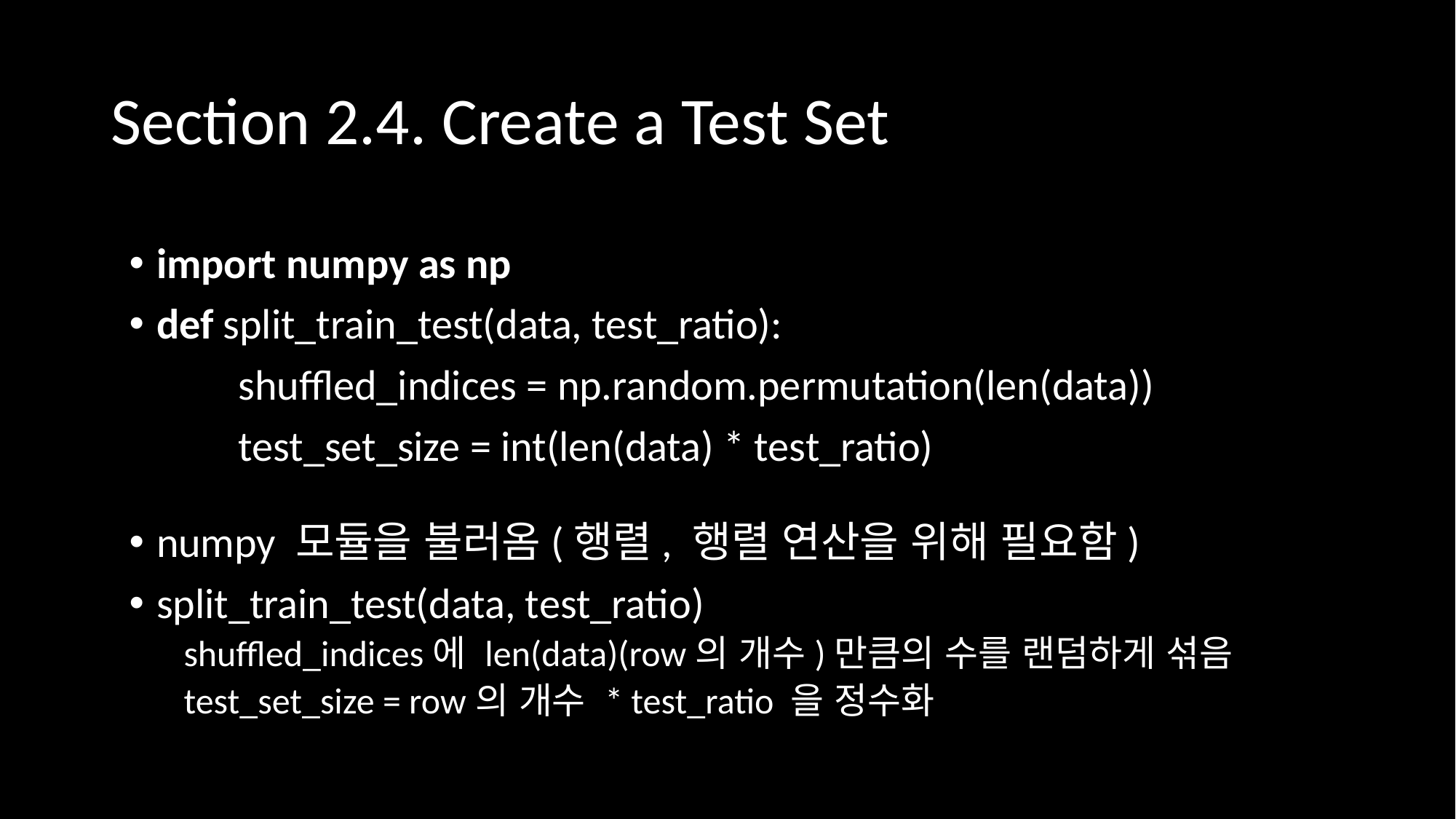

# Section 2.4. Create a Test Set
import numpy as np
def split_train_test(data, test_ratio):
	shuffled_indices = np.random.permutation(len(data))
	test_set_size = int(len(data) * test_ratio)
numpy 모듈을 불러옴(행렬, 행렬 연산을 위해 필요함)
split_train_test(data, test_ratio)
shuffled_indices에 len(data)(row의 개수)만큼의 수를 랜덤하게 섞음
test_set_size = row의 개수 * test_ratio 을 정수화